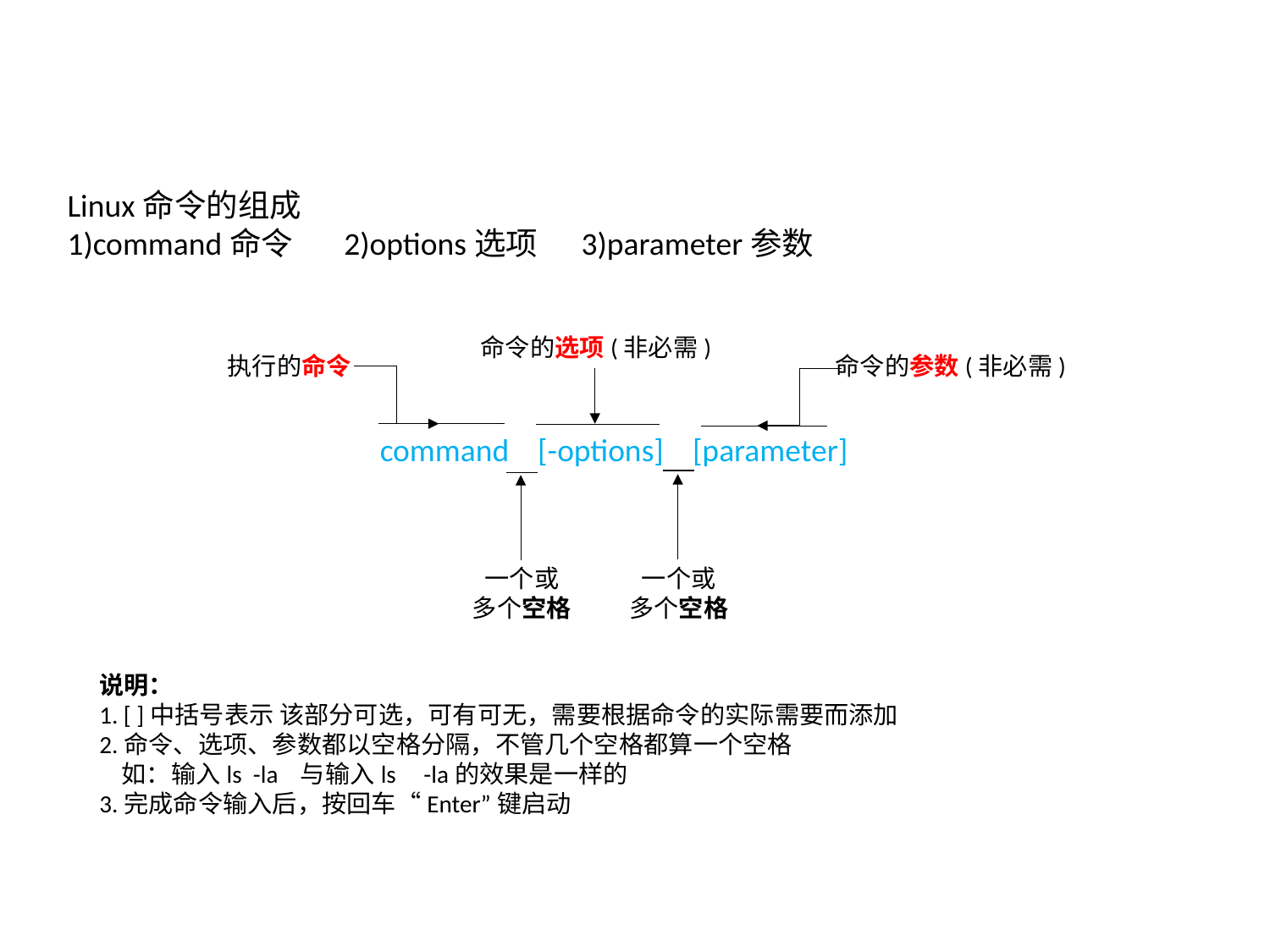

Linux命令的格式
Linux命令的组成
1)command命令      2)options选项     3)parameter参数
命令的选项(非必需)
命令的参数(非必需)
执行的命令
command    [-options]    [parameter]
一个或
多个空格
一个或
多个空格
说明：
1. [ ]中括号表示 该部分可选，可有可无，需要根据命令的实际需要而添加
2.命令、选项、参数都以空格分隔，不管几个空格都算一个空格
   如：输入ls  -la   与输入ls     -la的效果是一样的
3.完成命令输入后，按回车“Enter”键启动